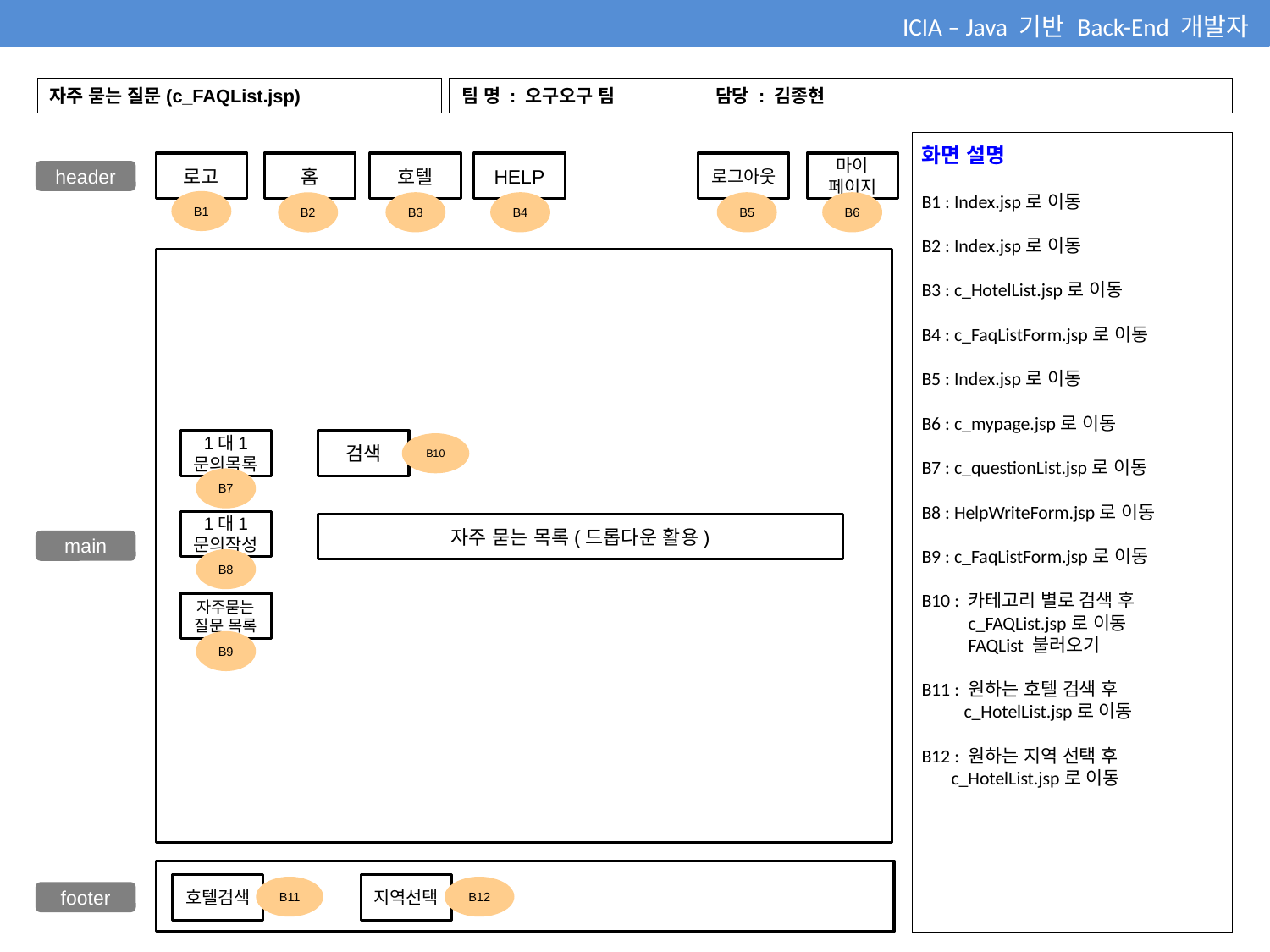

ICIA – Java 기반 Back-End 개발자
자주 묻는 질문(c_FAQList.jsp)
팀 명 : 오구오구 팀	담당 : 김종현
화면 설명

B1 : Index.jsp로 이동

B2 : Index.jsp로 이동

B3 : c_HotelList.jsp로 이동

B4 : c_FaqListForm.jsp로 이동

B5 : Index.jsp로 이동

B6 : c_mypage.jsp로 이동

B7 : c_questionList.jsp로 이동

B8 : HelpWriteForm.jsp로 이동

B9 : c_FaqListForm.jsp로 이동

B10 : 카테고리 별로 검색 후
           c_FAQList.jsp로 이동
           FAQList 불러오기

B11 : 원하는 호텔 검색 후
          c_HotelList.jsp로 이동

B12 : 원하는 지역 선택 후
       c_HotelList.jsp로 이동

로고
홈
호텔
HELP
로그아웃
마이
페이지
header
B1
B3
B4
B5
B6
B2

1대1
문의목록
검색
B10
B7
1대1
문의작성
자주 묻는 목록(드롭다운 활용)
main
B8
자주묻는질문 목록
B9

호텔검색
지역선택
B11
B12
footer